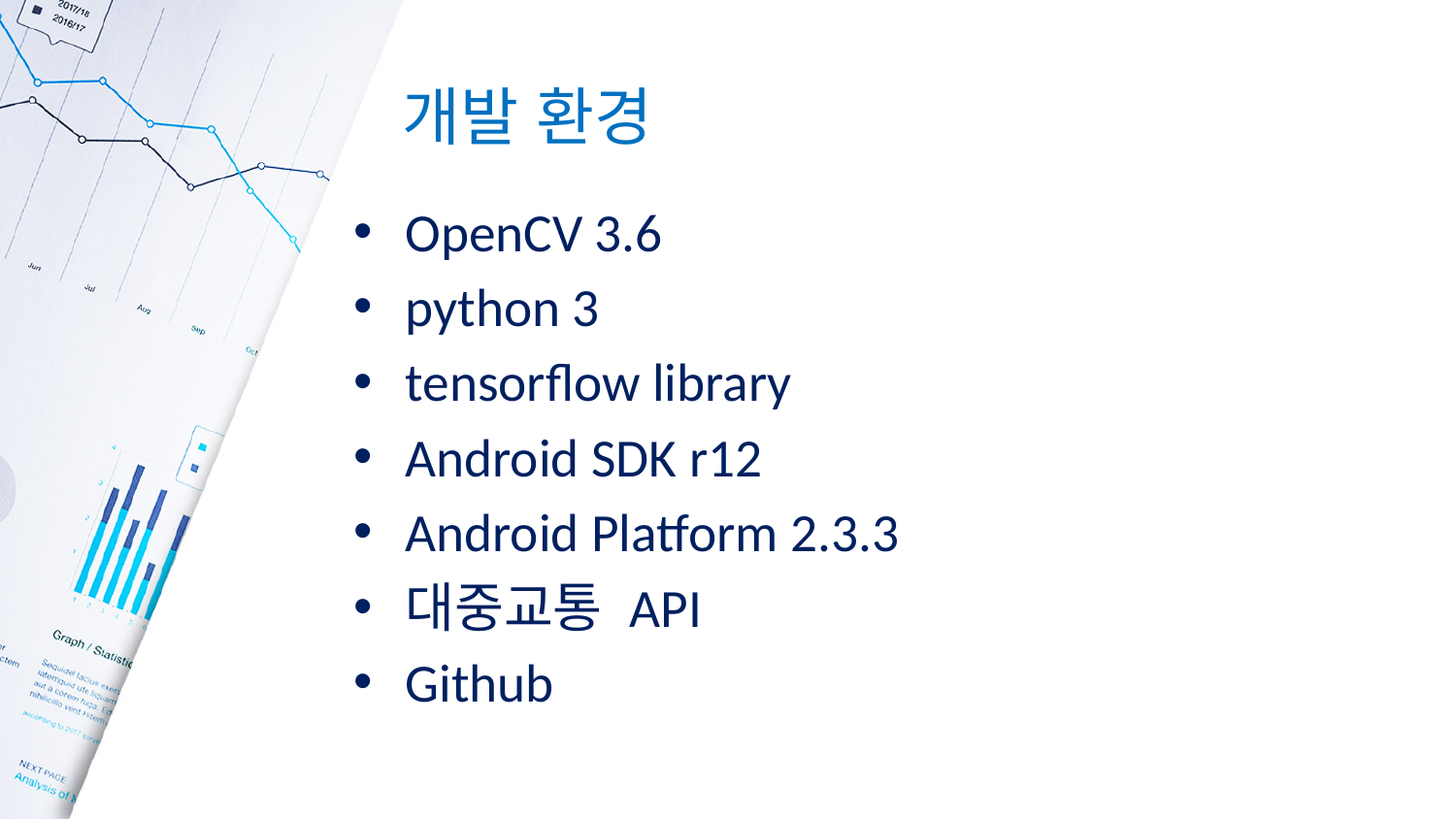

# 개발 환경
OpenCV 3.6
python 3
tensorflow library
Android SDK r12
Android Platform 2.3.3
대중교통 API
Github